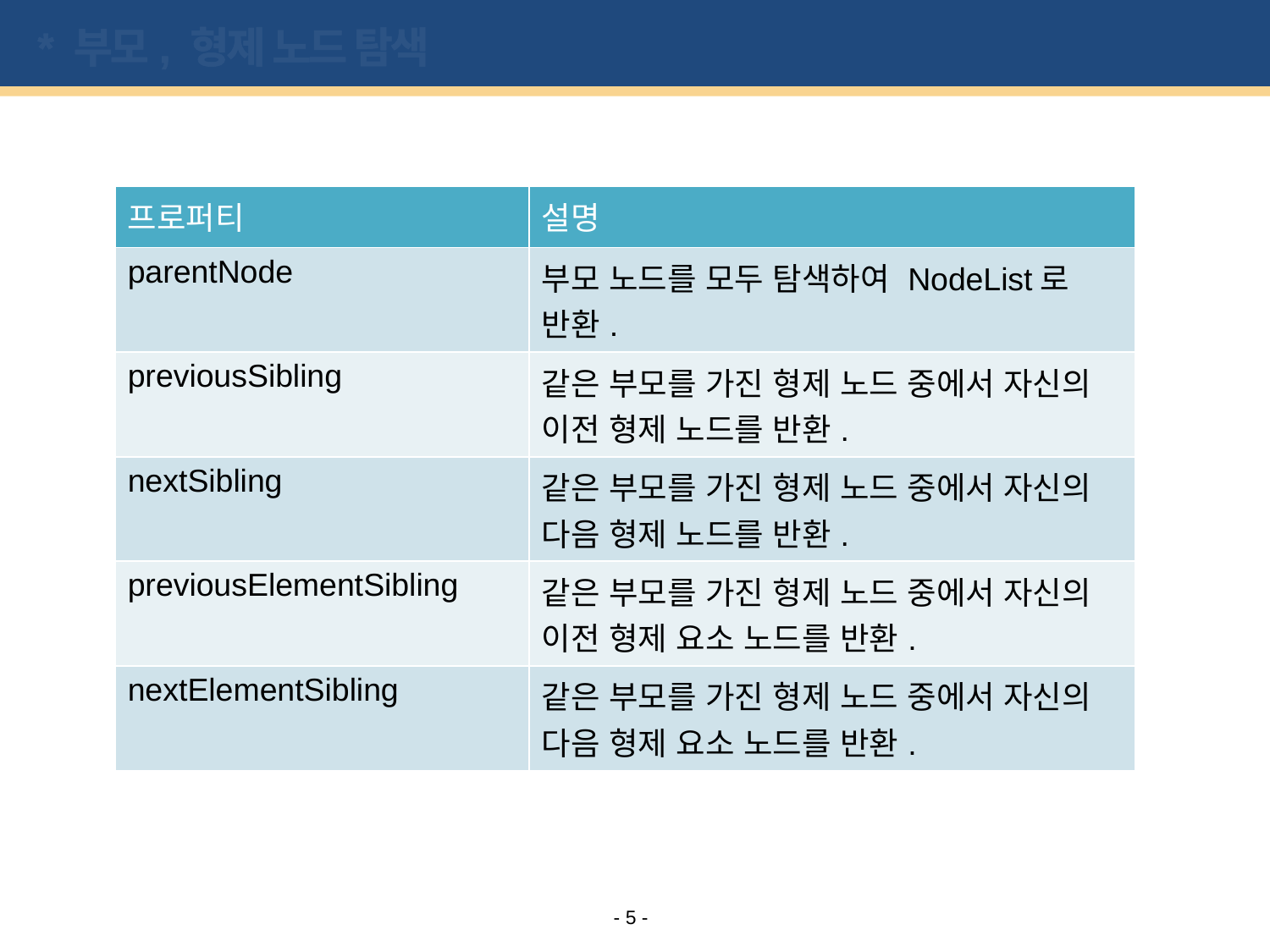

# * 부모, 형제 노드 탐색
| 프로퍼티 | 설명 |
| --- | --- |
| parentNode | 부모 노드를 모두 탐색하여 NodeList로 반환. |
| previousSibling | 같은 부모를 가진 형제 노드 중에서 자신의 이전 형제 노드를 반환. |
| nextSibling | 같은 부모를 가진 형제 노드 중에서 자신의 다음 형제 노드를 반환. |
| previousElementSibling | 같은 부모를 가진 형제 노드 중에서 자신의 이전 형제 요소 노드를 반환. |
| nextElementSibling | 같은 부모를 가진 형제 노드 중에서 자신의 다음 형제 요소 노드를 반환. |